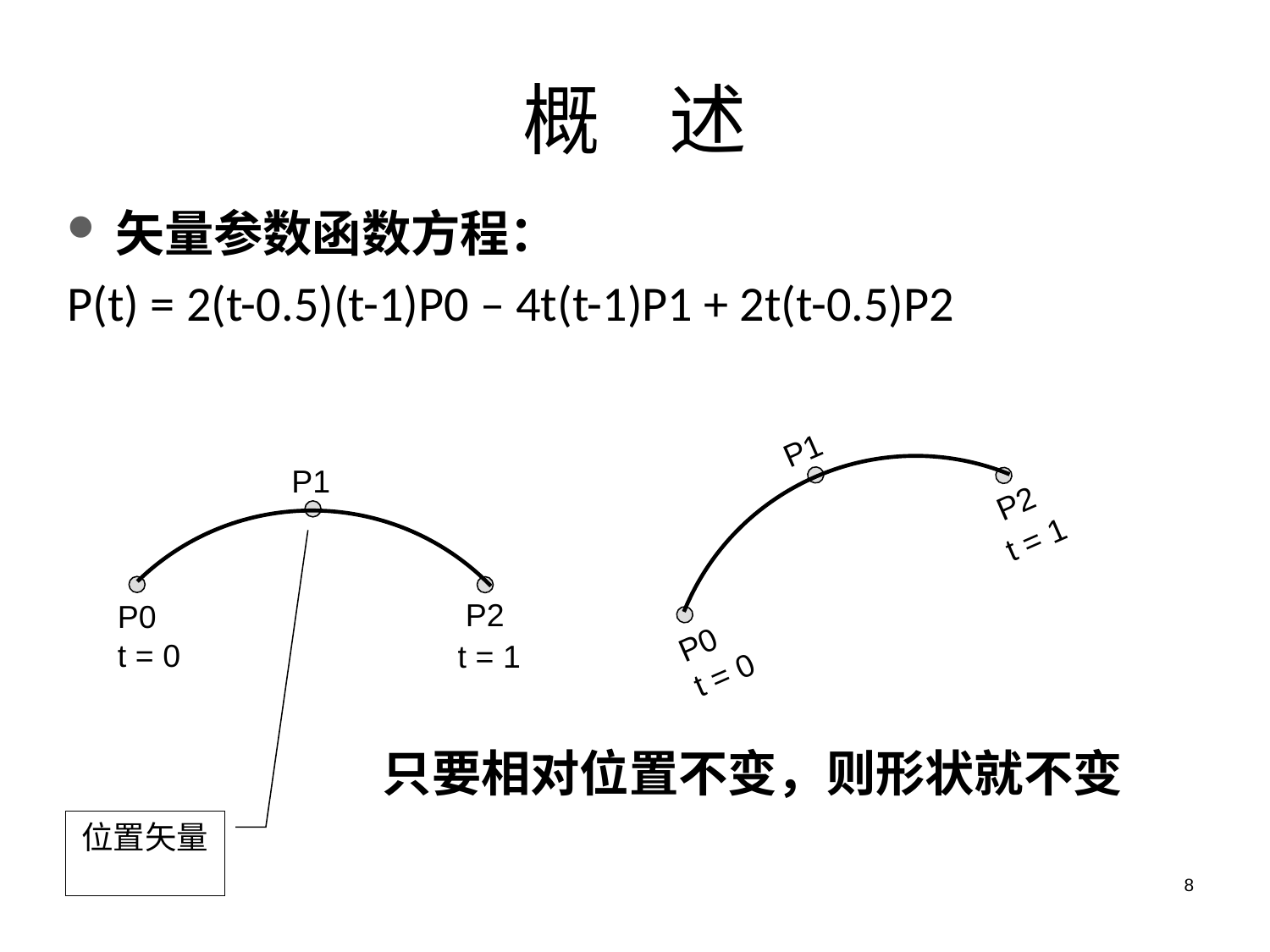

# 概    述
矢量参数函数方程：
P(t) = 2(t-0.5)(t-1)P0 – 4t(t-1)P1 + 2t(t-0.5)P2
P1

P2
P0
t = 0
t = 1
P1

P2
P0
t = 0
t = 1
只要相对位置不变，则形状就不变
位置矢量
8